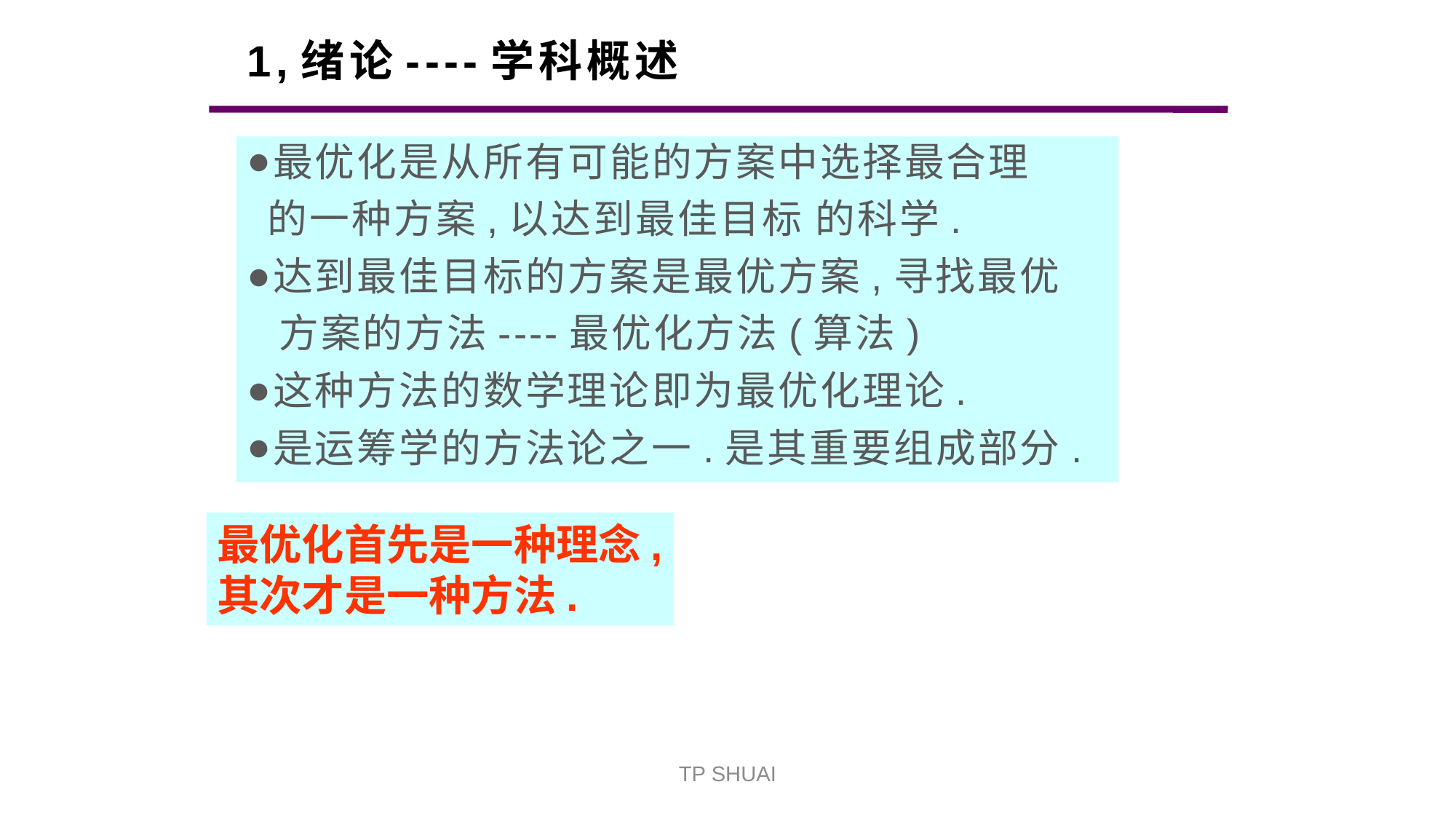

# 1,绪论----学科概述

最优化是从所有可能的方案中选择最合理
 的一种方案,以达到最佳目标 的科学.
达到最佳目标的方案是最优方案,寻找最优
  方案的方法----最优化方法(算法)
这种方法的数学理论即为最优化理论.
是运筹学的方法论之一.是其重要组成部分.
最优化首先是一种理念,
其次才是一种方法.
TP SHUAI
10